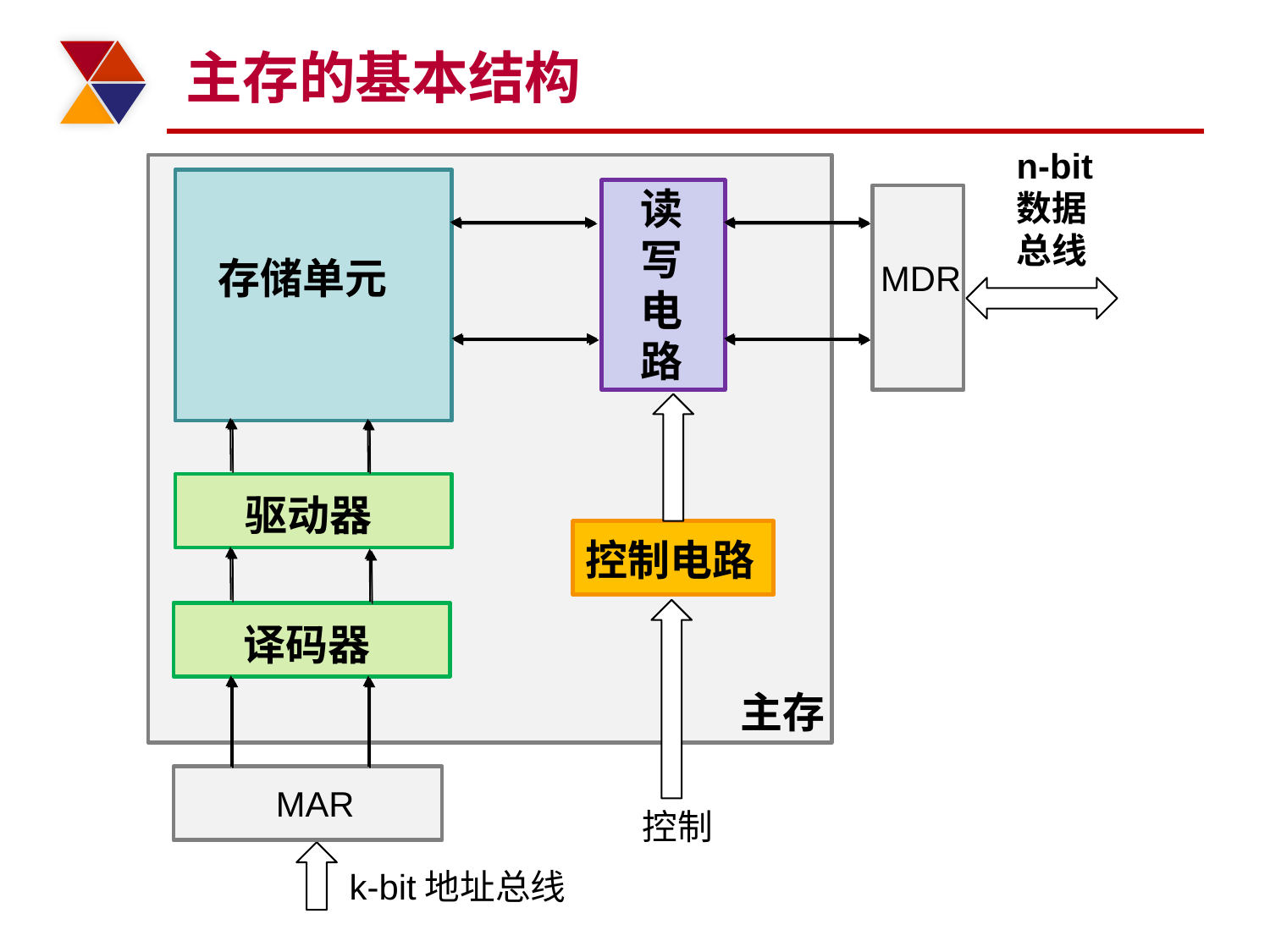

# 主存的基本结构
n-bit数据总线

读写电路

存储单元
MDR

驱动器

控制电路

译码器

主存

MAR
控制

k-bit地址总线